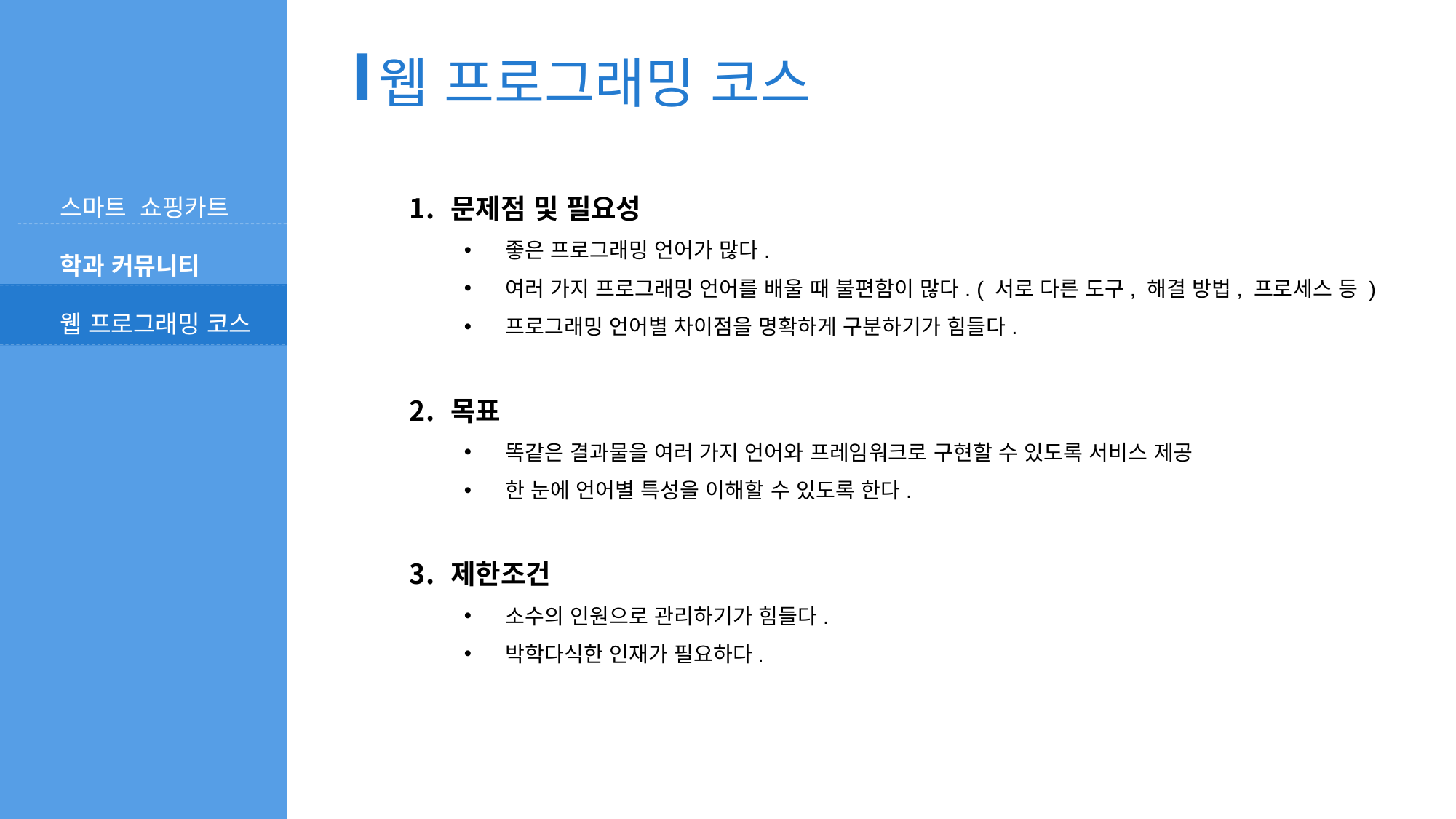

웹 프로그래밍 코스

스마트  쇼핑카트
학과 커뮤니티
웹 프로그래밍 코스
문제점 및 필요성
좋은 프로그래밍 언어가 많다.
여러 가지 프로그래밍 언어를 배울 때 불편함이 많다. ( 서로 다른 도구, 해결 방법, 프로세스 등 )
프로그래밍 언어별 차이점을 명확하게 구분하기가 힘들다.
목표
똑같은 결과물을 여러 가지 언어와 프레임워크로 구현할 수 있도록 서비스 제공
한 눈에 언어별 특성을 이해할 수 있도록 한다.

제한조건
소수의 인원으로 관리하기가 힘들다.
박학다식한 인재가 필요하다.